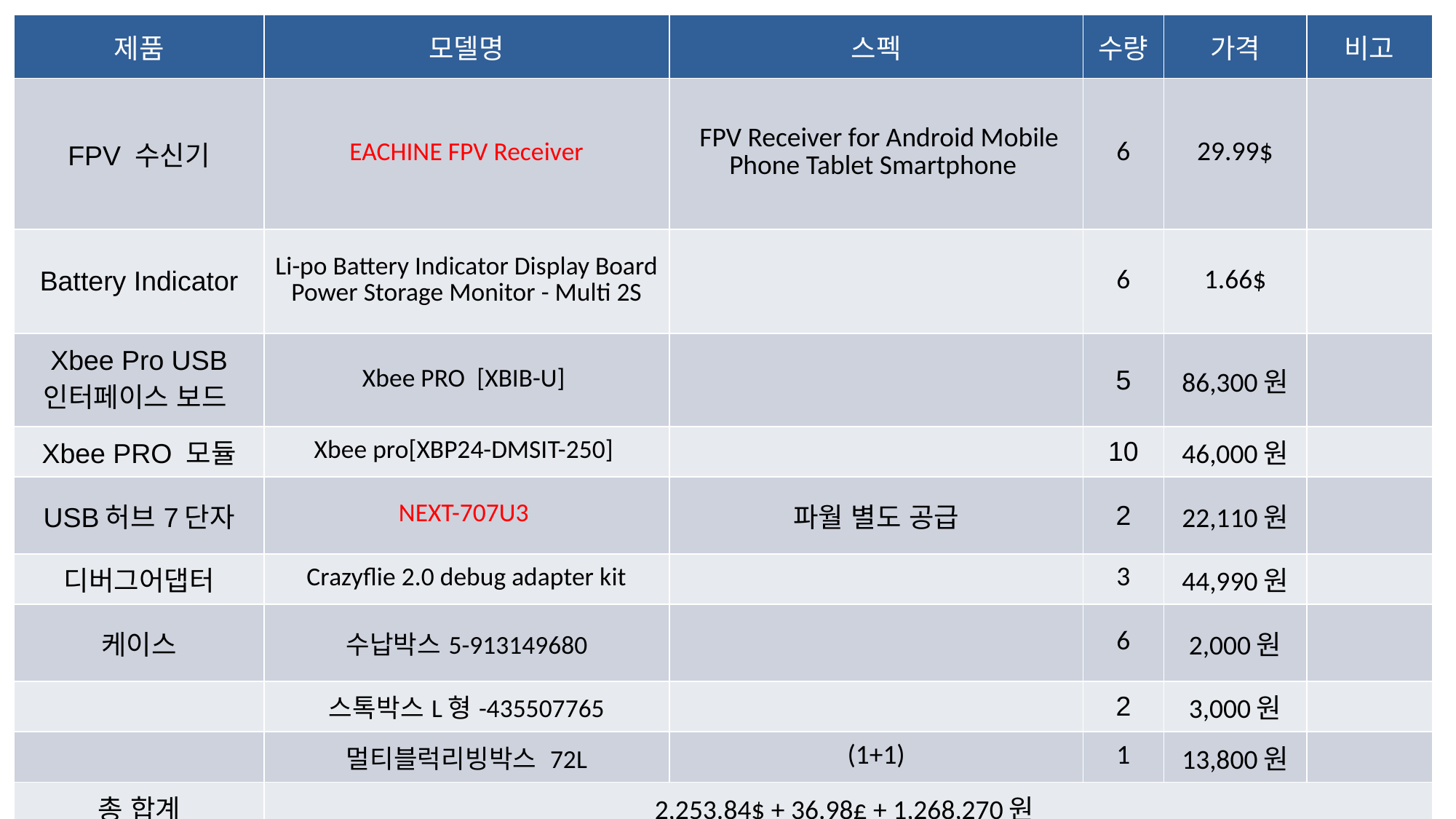

| 제품 | 모델명 | 스펙 | 수량 | 가격 | 비고 |
| --- | --- | --- | --- | --- | --- |
| FPV 수신기 | EACHINE FPV Receiver | FPV Receiver for Android Mobile Phone Tablet Smartphone | 6 | 29.99$ |  |
| Battery Indicator | Li-po Battery Indicator Display Board Power Storage Monitor - Multi 2S |  | 6 | 1.66$ |  |
| Xbee Pro USB 인터페이스 보드 | Xbee PRO [XBIB-U] |  | 5 | 86,300원 |  |
| Xbee PRO 모듈 | Xbee pro[XBP24-DMSIT-250] |  | 10 | 46,000원 |  |
| USB허브7단자 | NEXT-707U3 | 파월 별도 공급 | 2 | 22,110원 |  |
| 디버그어댑터 | Crazyflie 2.0 debug adapter kit |  | 3 | 44,990원 |  |
| 케이스 | 수납박스5-913149680 |  | 6 | 2,000원 |  |
|  | 스톡박스L형-435507765 |  | 2 | 3,000원 |  |
|  | 멀티블럭리빙박스 72L | (1+1) | 1 | 13,800원 |  |
| 총 합계 | 2,253.84$ + 36.98£ + 1,268,270원 |  |  |  |  |